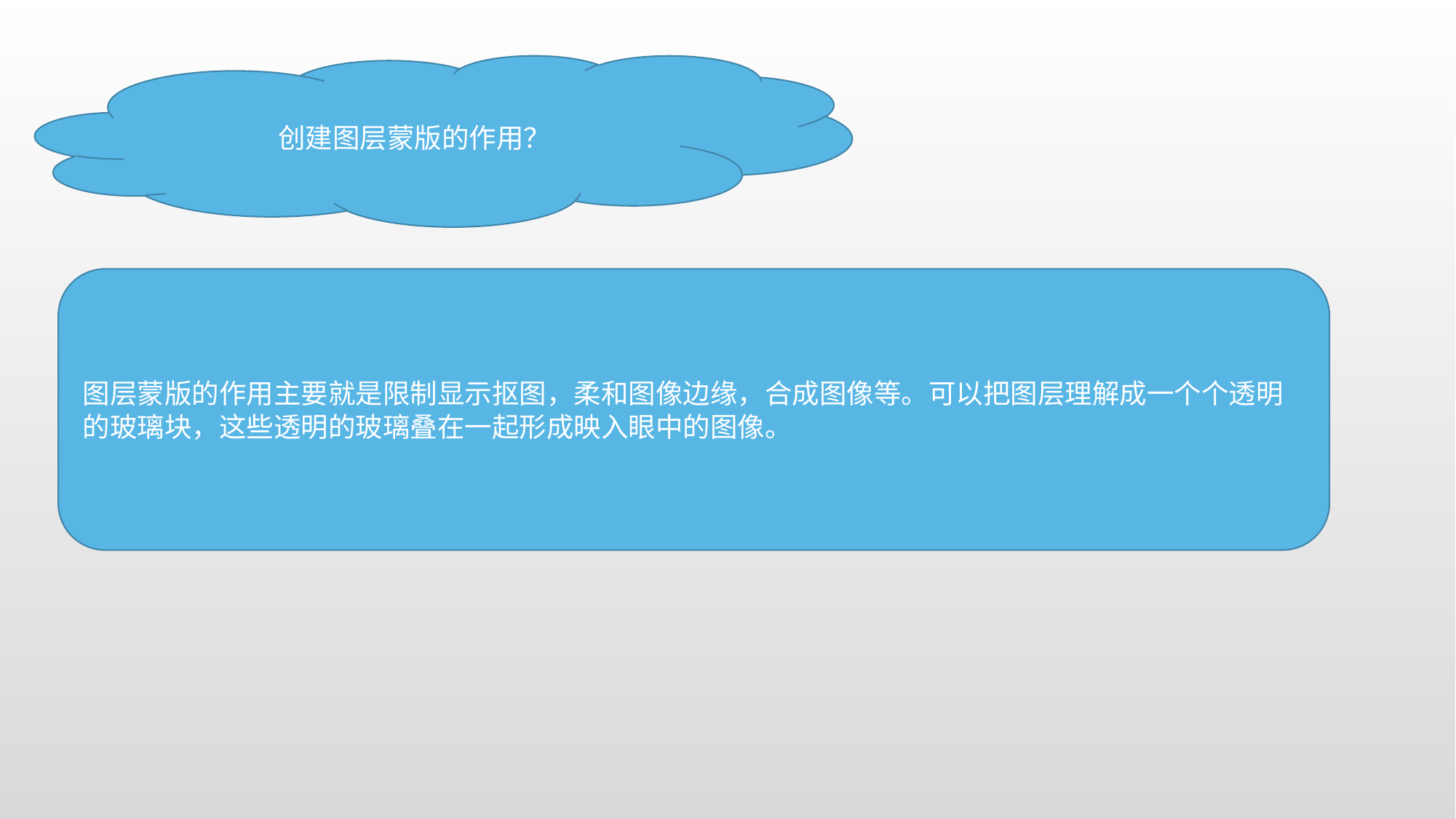

创建图层蒙版的作用？
图层蒙版的作用主要就是限制显示抠图，柔和图像边缘，合成图像等。可以把图层理解成一个个透明的玻璃块，这些透明的玻璃叠在一起形成映入眼中的图像。